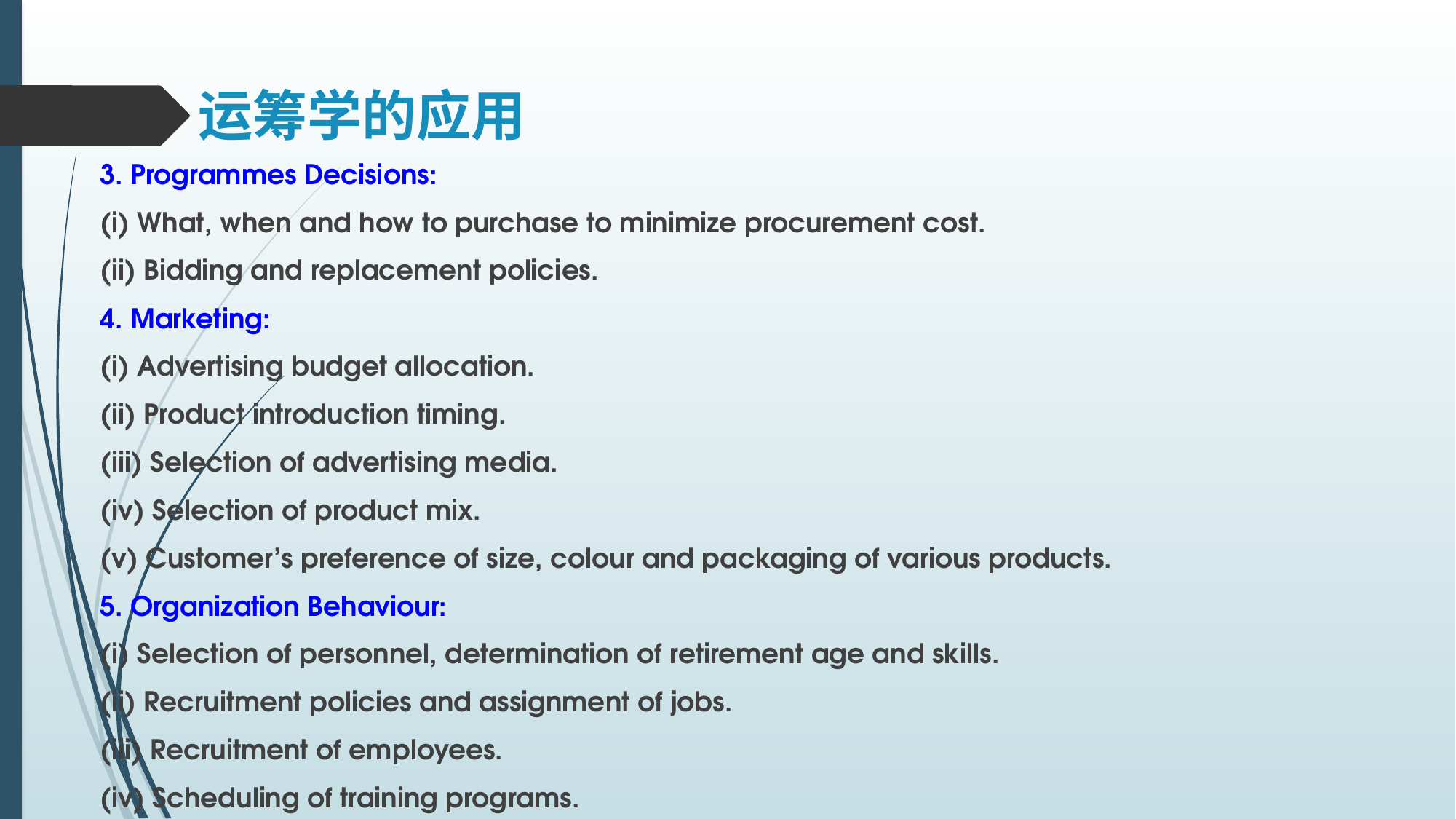

# 运筹学的应用
3. Programmes Decisions:
(i) What, when and how to purchase to minimize procurement cost.
(ii) Bidding and replacement policies.
4. Marketing:
(i) Advertising budget allocation.
(ii) Product introduction timing.
(iii) Selection of advertising media.
(iv) Selection of product mix.
(v) Customer’s preference of size, colour and packaging of various products.
5. Organization Behaviour:
(i) Selection of personnel, determination of retirement age and skills.
(ii) Recruitment policies and assignment of jobs.
(iii) Recruitment of employees.
(iv) Scheduling of training programs.